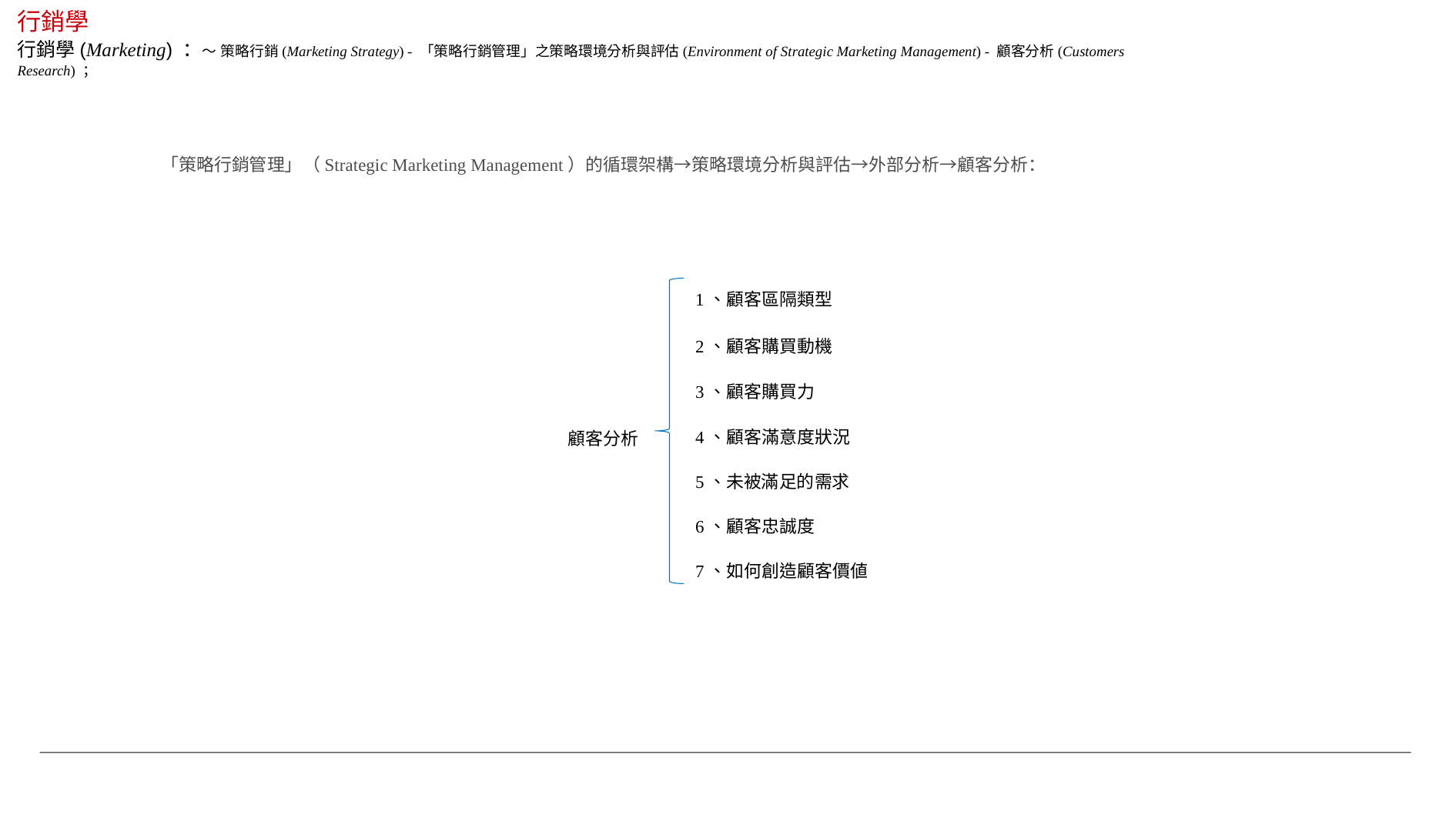

行銷學
行銷學(Marketing) ：～ 策略行銷(Marketing Strategy) - 「策略行銷管理」之策略環境分析與評估(Environment of Strategic Marketing Management) - 顧客分析(Customers Research) ；
「策略行銷管理」（Strategic Marketing Management）的循環架構→策略環境分析與評估→外部分析→顧客分析：
1、顧客區隔類型

2、顧客購買動機
3、顧客購買力
4、顧客滿意度狀況
顧客分析
5、未被滿足的需求
6、顧客忠誠度
7、如何創造顧客價値